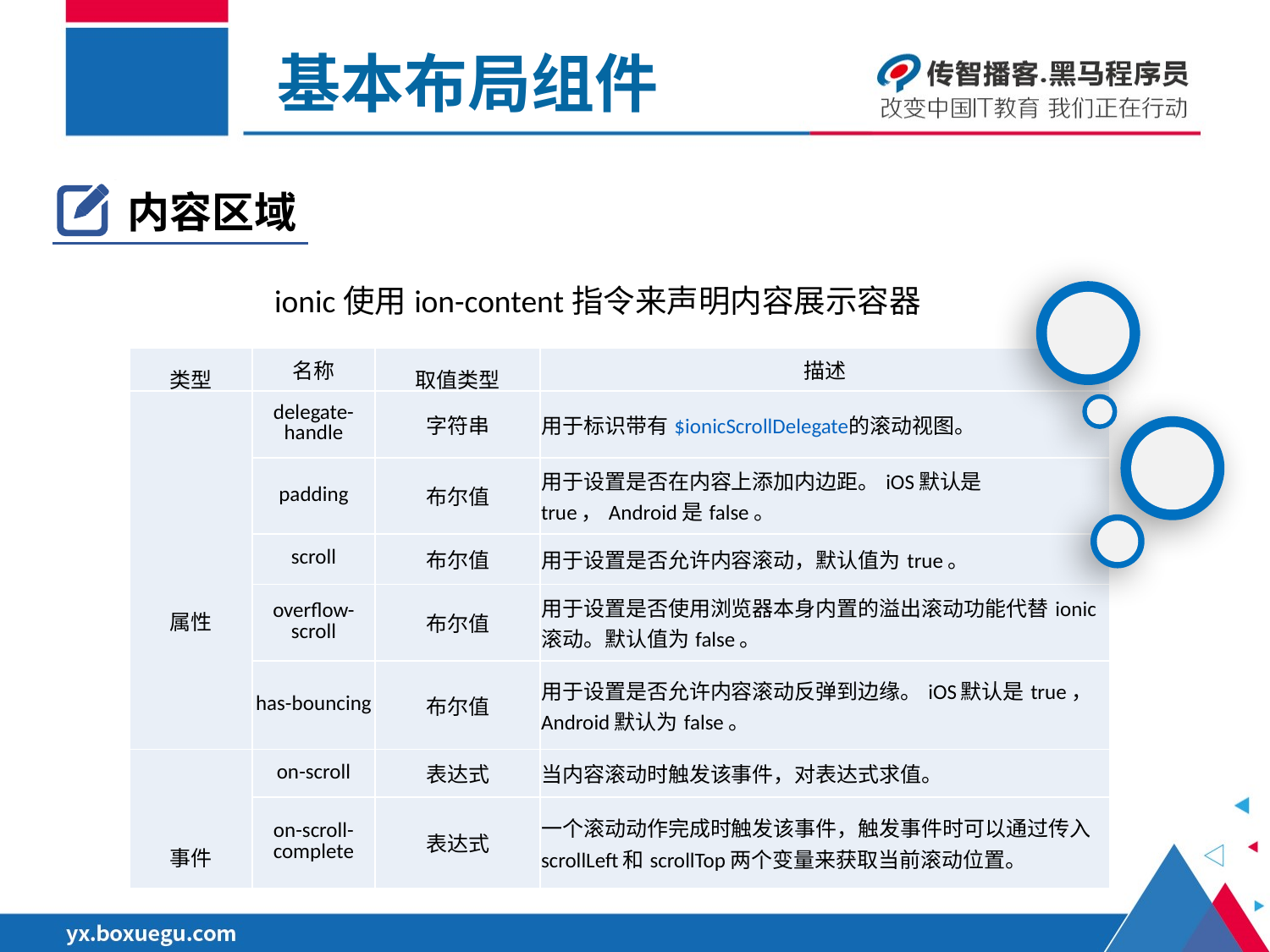

基本布局组件
内容区域

ionic使用ion-content指令来声明内容展示容器

| 类型 | 名称 | 取值类型 | 描述 |
| --- | --- | --- | --- |
| 属性 | delegate-handle | 字符串 | 用于标识带有$ionicScrollDelegate的滚动视图。 |
|  | padding | 布尔值 | 用于设置是否在内容上添加内边距。iOS默认是true，Android是false。 |
|  | scroll | 布尔值 | 用于设置是否允许内容滚动，默认值为true。 |
|  | overflow-scroll | 布尔值 | 用于设置是否使用浏览器本身内置的溢出滚动功能代替ionic滚动。默认值为false。 |
|  | has-bouncing | 布尔值 | 用于设置是否允许内容滚动反弹到边缘。iOS默认是true，Android默认为false。 |
| 事件 | on-scroll | 表达式 | 当内容滚动时触发该事件，对表达式求值。 |
|  | on-scroll-complete | 表达式 | 一个滚动动作完成时触发该事件，触发事件时可以通过传入scrollLeft和scrollTop两个变量来获取当前滚动位置。 |